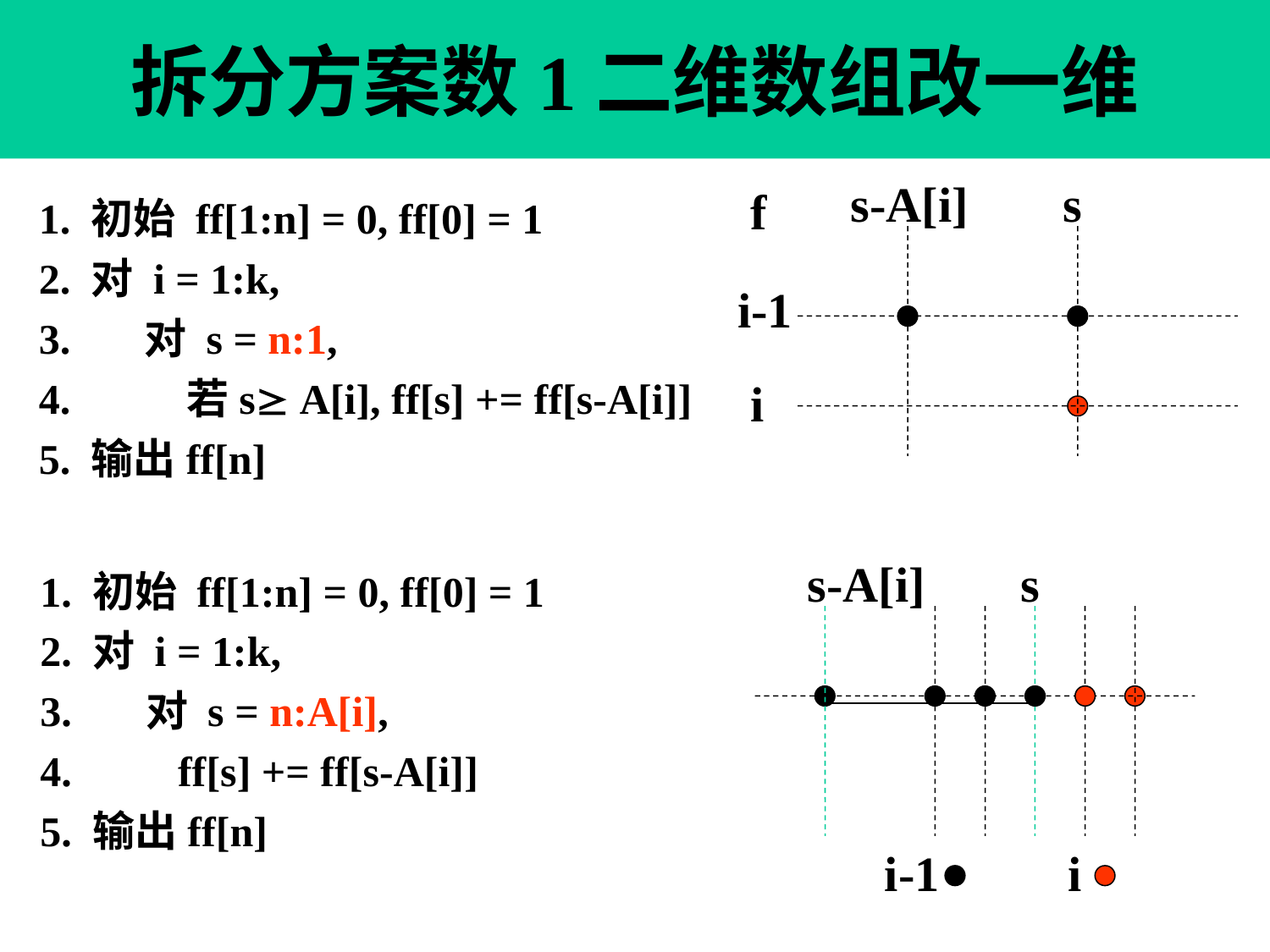

# 拆分方案数1二维数组改一维
s-A[i]
s
f

i-1

i

1. 初始 ff[1:n] = 0, ff[0] = 1
2. 对 i = 1:k,
3.      对 s = n:1,
4.          若s≥ A[i], ff[s] += ff[s-A[i]]
5. 输出ff[n]
s-A[i]
s

i-1
i

1. 初始 ff[1:n] = 0, ff[0] = 1
2. 对 i = 1:k,
3.      对 s = n:A[i],
4.          ff[s] += ff[s-A[i]]
5. 输出ff[n]